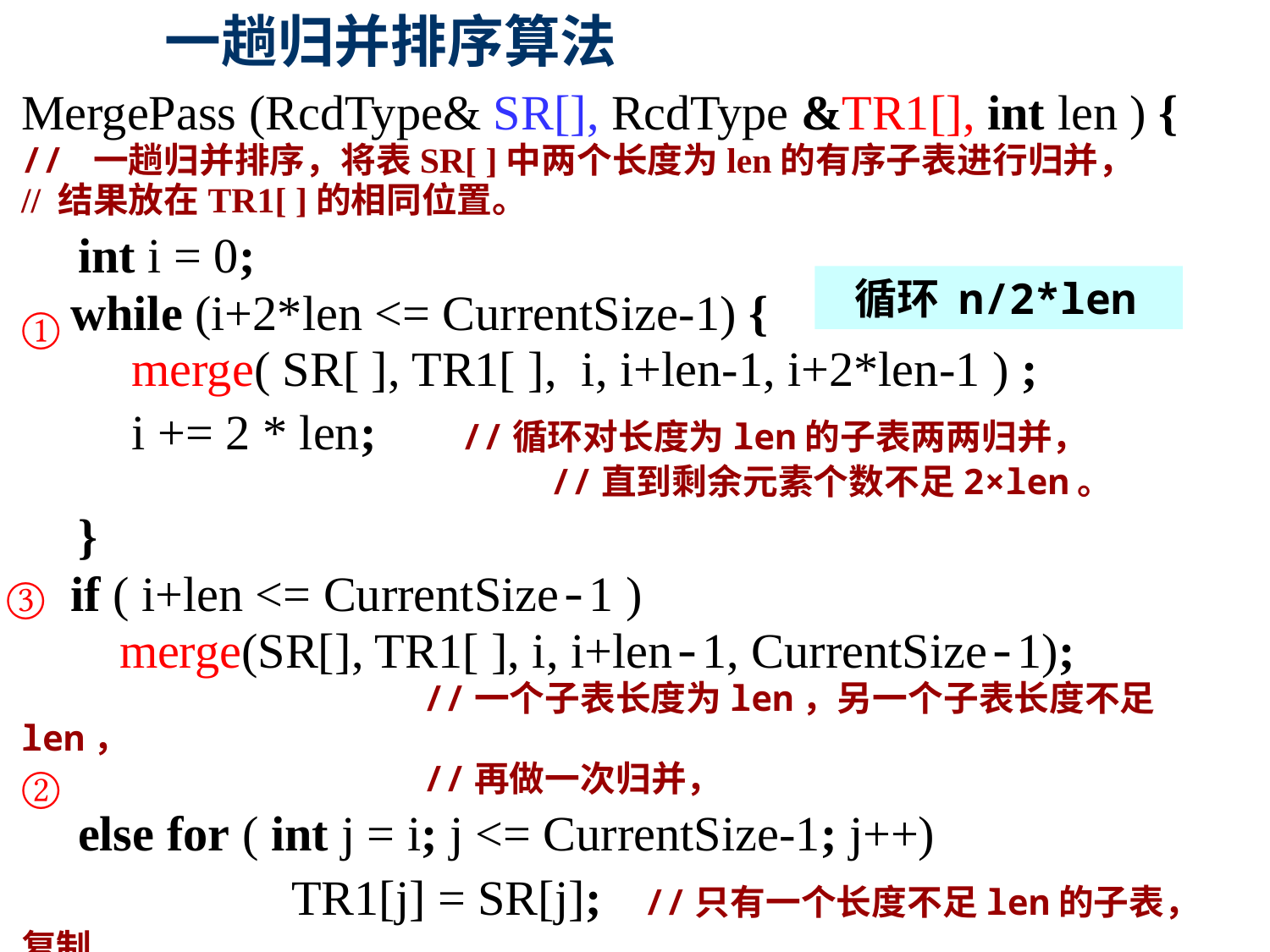

一趟归并排序算法
MergePass (RcdType& SR[], RcdType &TR1[], int len ) {
// 一趟归并排序，将表SR[ ]中两个长度为len的有序子表进行归并，
// 结果放在TR1[ ]的相同位置。
    int i = 0;
    while (i+2*len <= CurrentSize-1) {
         merge( SR[ ], TR1[ ],  i, i+len-1, i+2*len-1 ) ;
         i += 2 * len;      //循环对长度为len的子表两两归并，
                         //直到剩余元素个数不足2×len。
    }
    if ( i+len <= CurrentSize-1 )
        merge(SR[], TR1[ ], i, i+len-1, CurrentSize-1);
                   //一个子表长度为len，另一个子表长度不足len，
                   //再做一次归并，
    else for ( int j = i; j <= CurrentSize-1; j++)
                      TR1[j] = SR[j];   //只有一个长度不足len的子表，复制
}
 循环 n/2*len
①
③
②